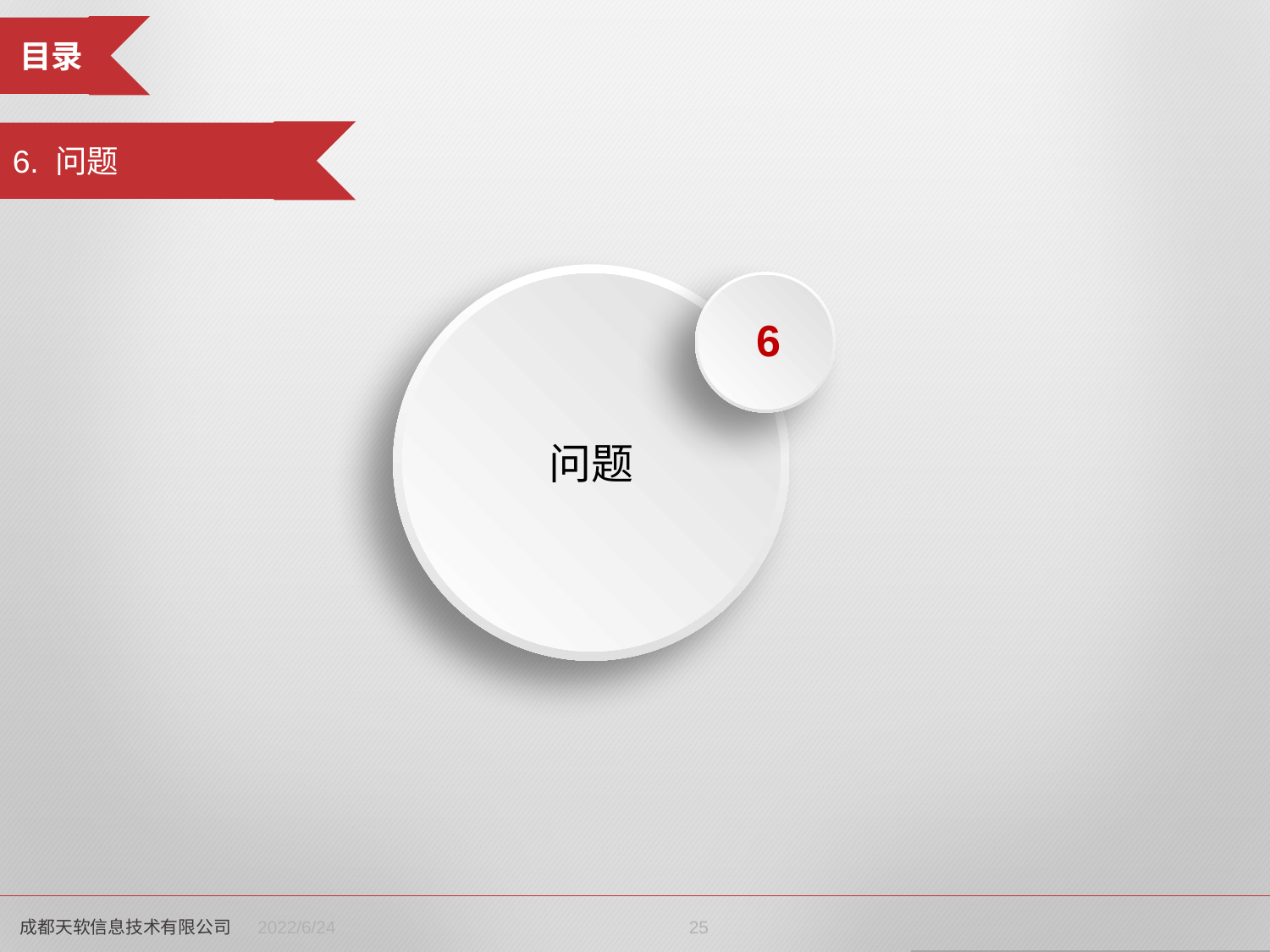

6. 问题

问题

6

成都天软信息技术有限公司
2022/6/24
25